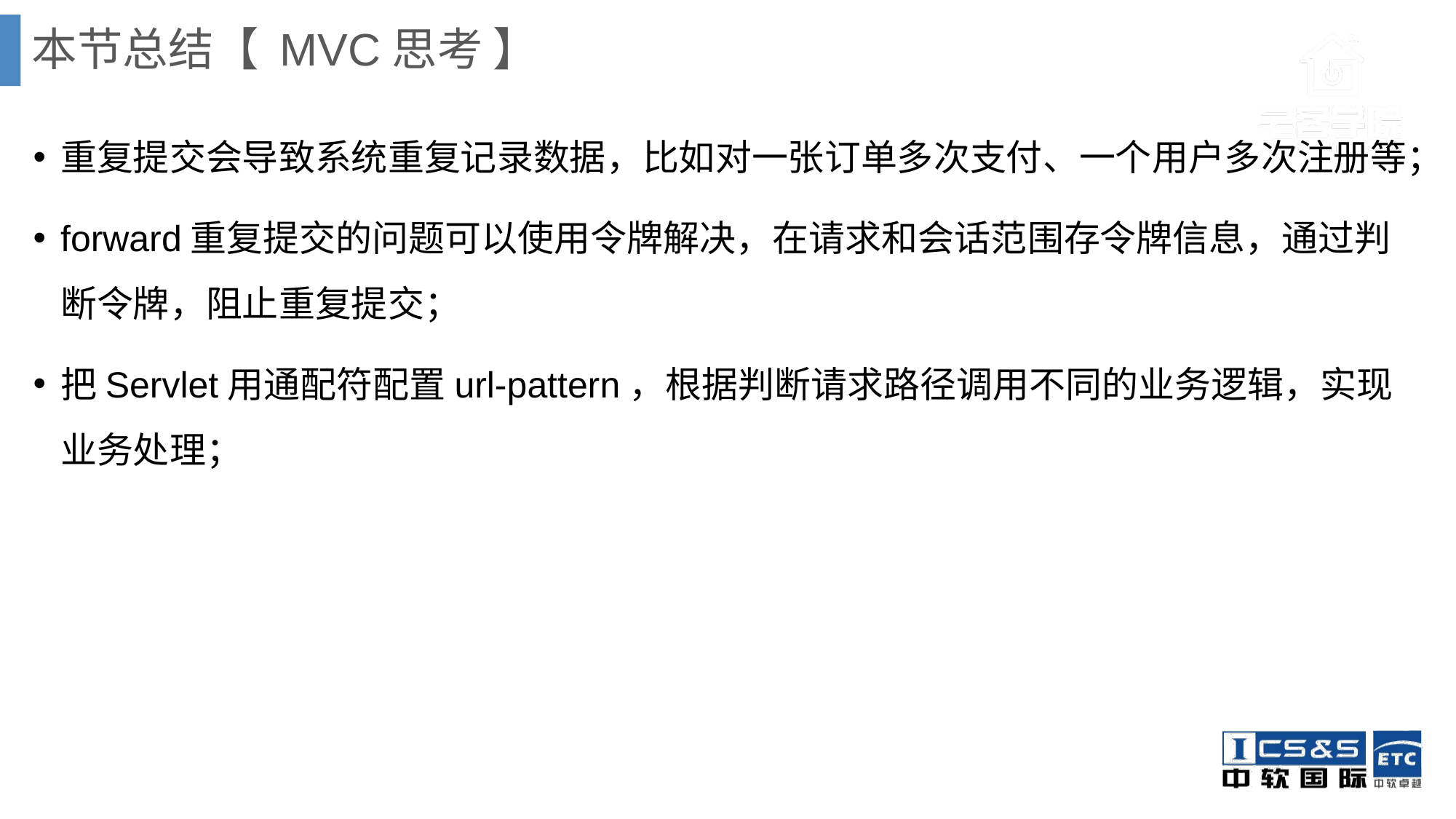

# 本节总结【 MVC思考 】
重复提交会导致系统重复记录数据，比如对一张订单多次支付、一个用户多次注册等；
forward重复提交的问题可以使用令牌解决，在请求和会话范围存令牌信息，通过判断令牌，阻止重复提交；
把Servlet用通配符配置url-pattern，根据判断请求路径调用不同的业务逻辑，实现业务处理；